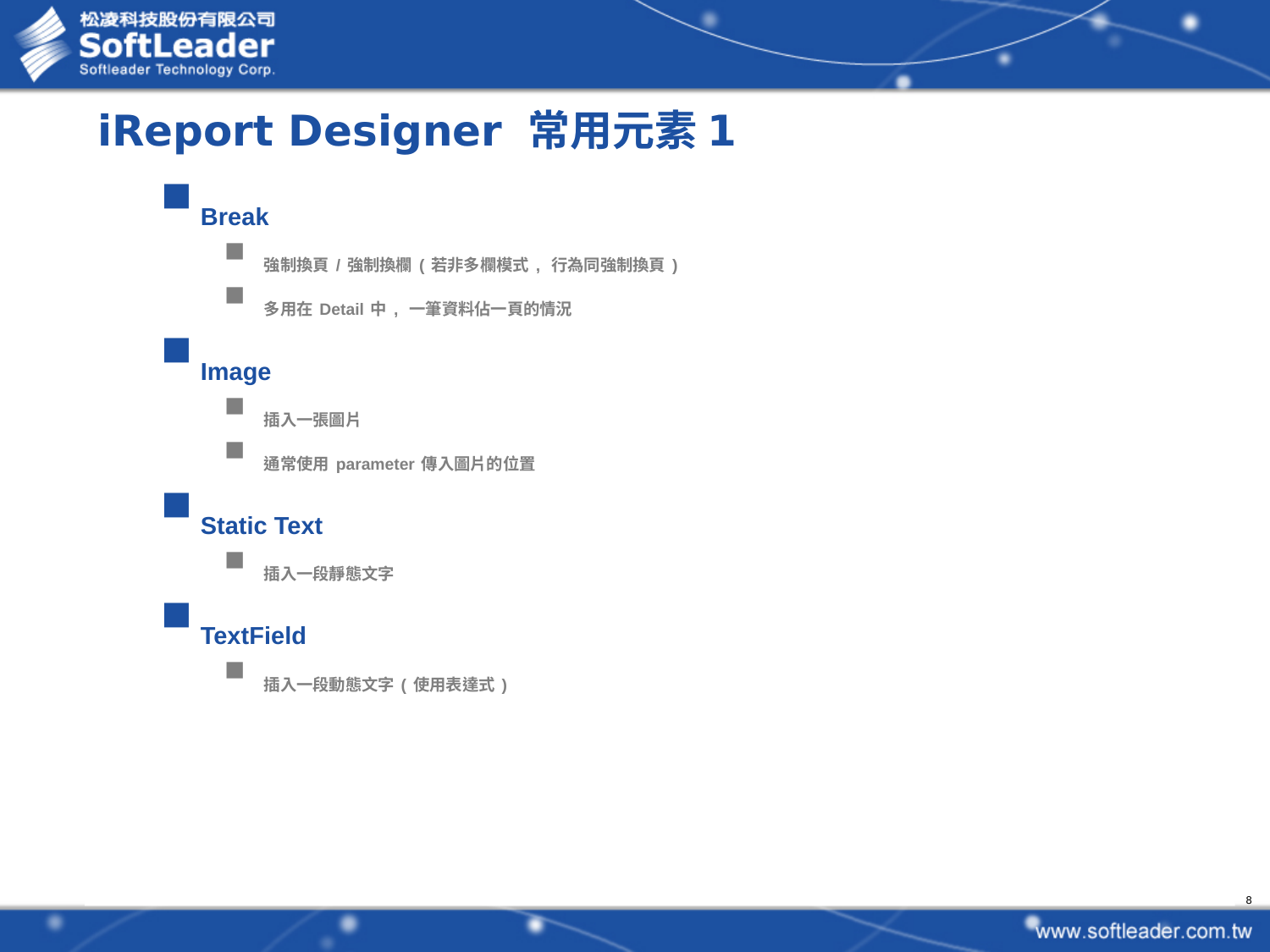

# iReport Designer 常用元素1
Break
強制換頁/強制換欄(若非多欄模式, 行為同強制換頁)
多用在Detail中, 一筆資料佔一頁的情況
Image
插入一張圖片
通常使用parameter傳入圖片的位置
Static Text
插入一段靜態文字
TextField
插入一段動態文字(使用表達式)

8